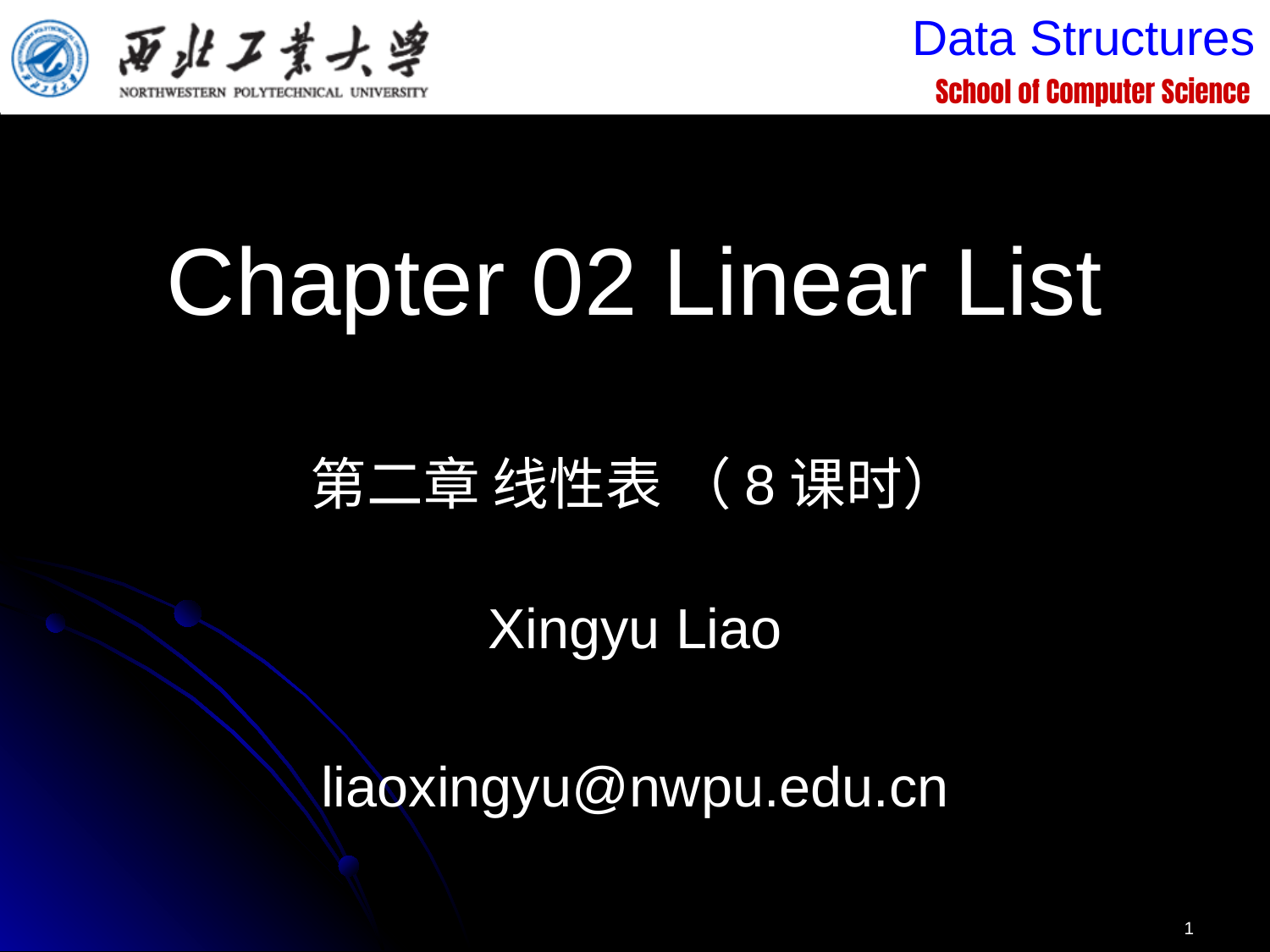

# Chapter 02 Linear List 第二章 线性表 （8课时）
Xingyu Liao

liaoxingyu@nwpu.edu.cn

1